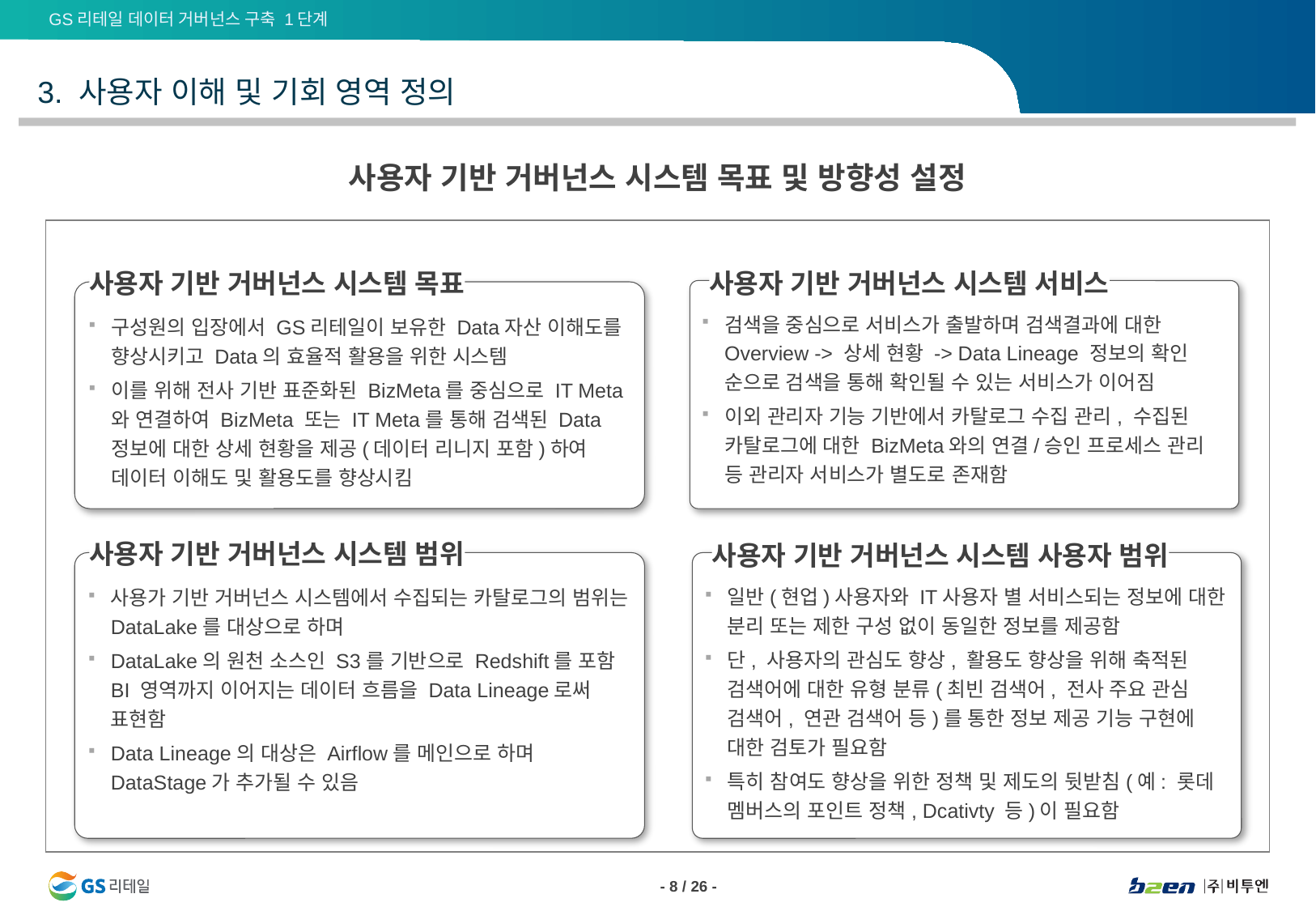

3. 사용자 이해 및 기회 영역 정의
사용자 기반 거버넌스 시스템 목표 및 방향성 설정

사용자 기반 거버넌스 시스템 목표
사용자 기반 거버넌스 시스템 서비스
검색을 중심으로 서비스가 출발하며 검색결과에 대한 Overview -> 상세 현황 -> Data Lineage 정보의 확인 순으로 검색을 통해 확인될 수 있는 서비스가 이어짐
이외 관리자 기능 기반에서 카탈로그 수집 관리, 수집된 카탈로그에 대한 BizMeta와의 연결/승인 프로세스 관리 등 관리자 서비스가 별도로 존재함
구성원의 입장에서 GS리테일이 보유한 Data자산 이해도를 향상시키고 Data의 효율적 활용을 위한 시스템
이를 위해 전사 기반 표준화된 BizMeta를 중심으로 IT Meta와 연결하여 BizMeta 또는 IT Meta를 통해 검색된 Data 정보에 대한 상세 현황을 제공(데이터 리니지 포함)하여 데이터 이해도 및 활용도를 향상시킴
사용자 기반 거버넌스 시스템 범위
사용자 기반 거버넌스 시스템 사용자 범위
사용가 기반 거버넌스 시스템에서 수집되는 카탈로그의 범위는 DataLake를 대상으로 하며
DataLake의 원천 소스인 S3를 기반으로 Redshift를 포함 BI 영역까지 이어지는 데이터 흐름을 Data Lineage로써 표현함
Data Lineage의 대상은 Airflow를 메인으로 하며 DataStage가 추가될 수 있음
일반(현업)사용자와 IT사용자 별 서비스되는 정보에 대한 분리 또는 제한 구성 없이 동일한 정보를 제공함
단, 사용자의 관심도 향상, 활용도 향상을 위해 축적된 검색어에 대한 유형 분류(최빈 검색어, 전사 주요 관심 검색어, 연관 검색어 등)를 통한 정보 제공 기능 구현에 대한 검토가 필요함
특히 참여도 향상을 위한 정책 및 제도의 뒷받침(예: 롯데 멤버스의 포인트 정책, Dcativty 등)이 필요함